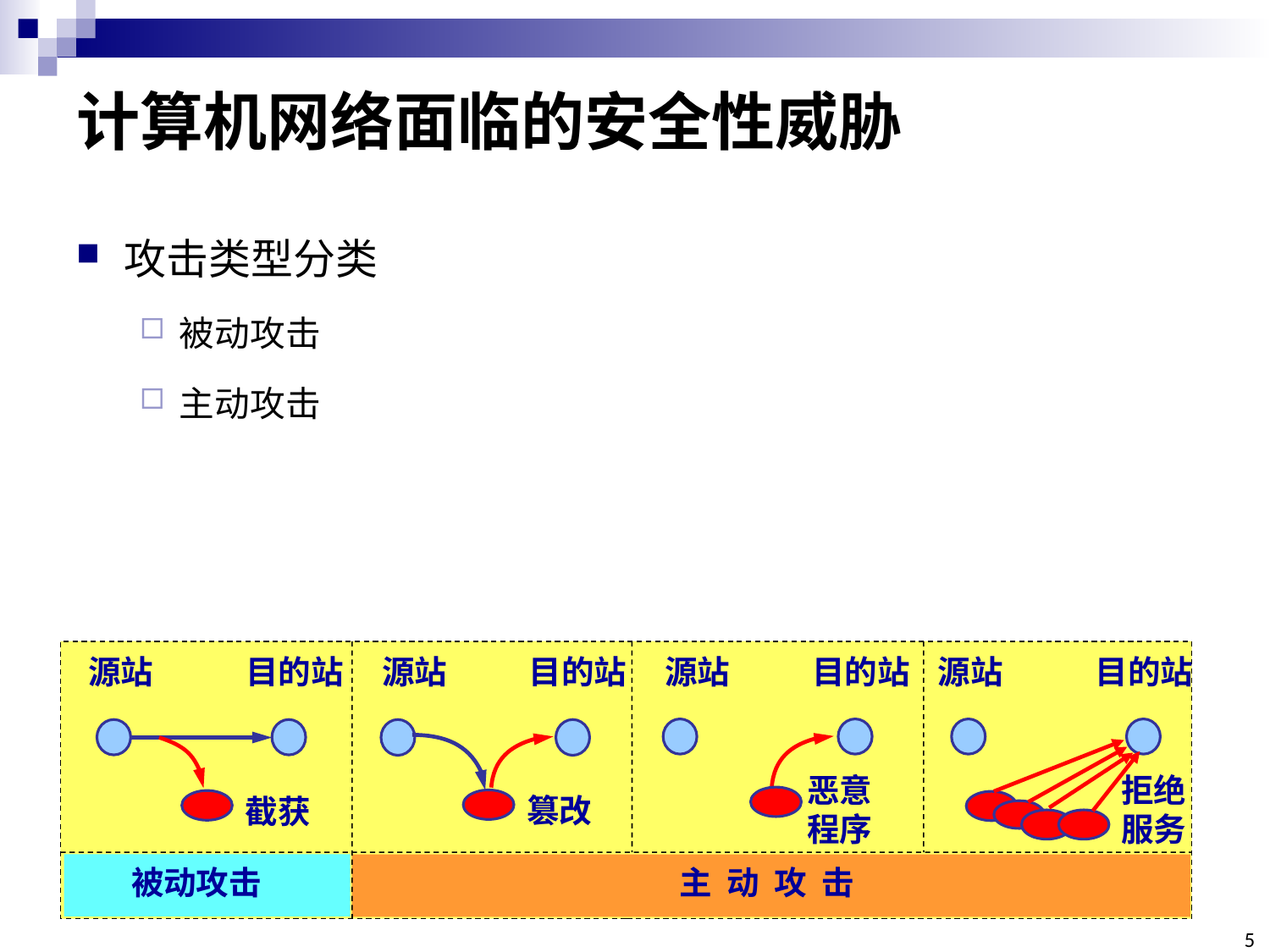

# 计算机网络面临的安全性威胁
攻击类型分类
被动攻击
主动攻击

源站
目的站
源站
目的站
源站
目的站
源站
目的站

恶意
程序
拒绝
服务
篡改
截获

被动攻击
主  动  攻  击
5